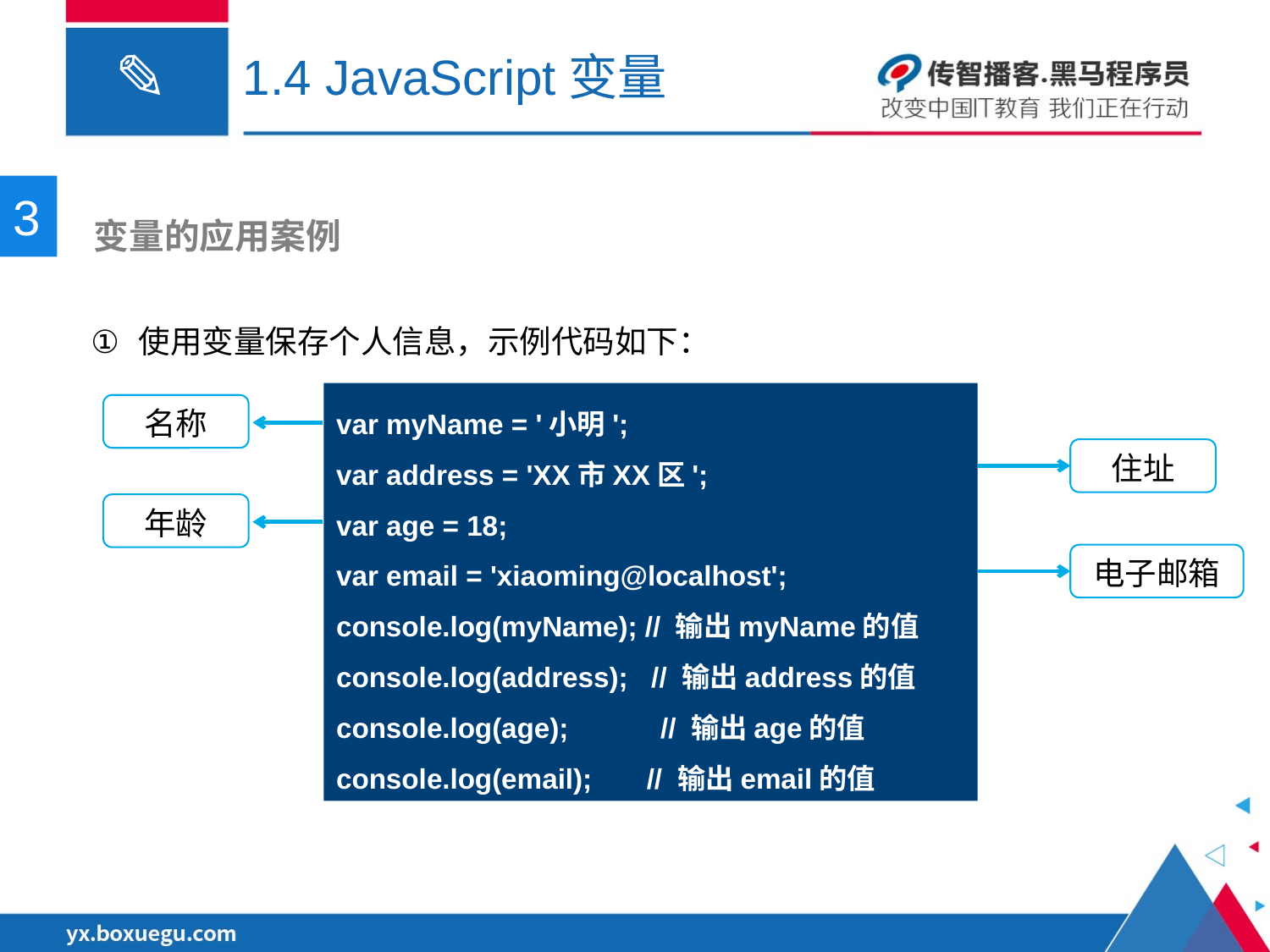

# 1.4 JavaScript变量

3
  变量的应用案例
使用变量保存个人信息，示例代码如下：
var myName = '小明';
var address = 'XX市XX区';
var age = 18;
var email = 'xiaoming@localhost'; console.log(myName); // 输出myName的值
console.log(address);   // 输出address的值
console.log(age);	         // 输出age的值
console.log(email);       // 输出email的值
名称
住址
年龄
电子邮箱